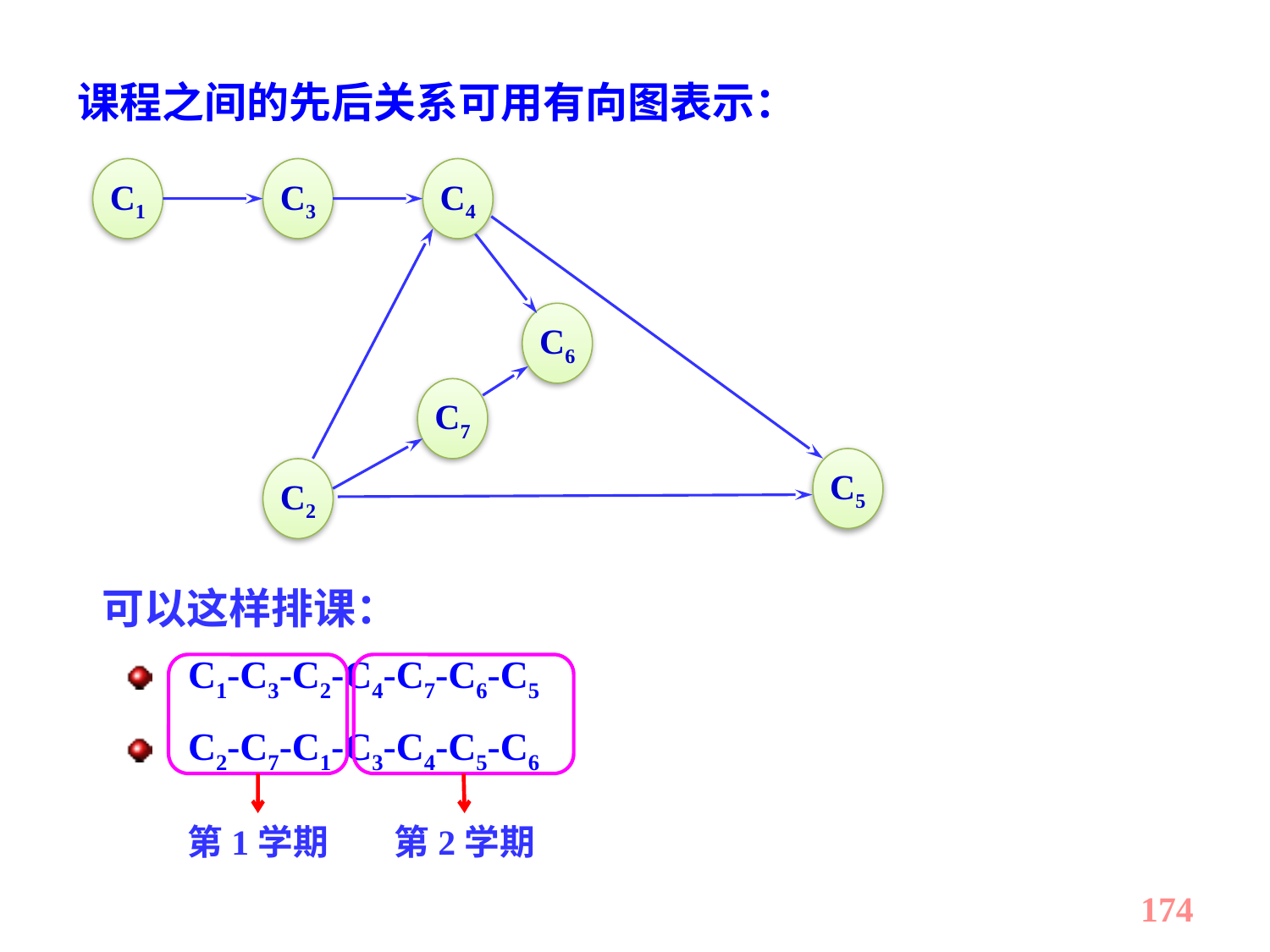

课程之间的先后关系可用有向图表示：
C1
C3
C4

C6

C7

C5
C2

可以这样排课：
C1-C3-C2-C4-C7-C6-C5
C2-C7-C1-C3-C4-C5-C6

第1学期
第2学期
174